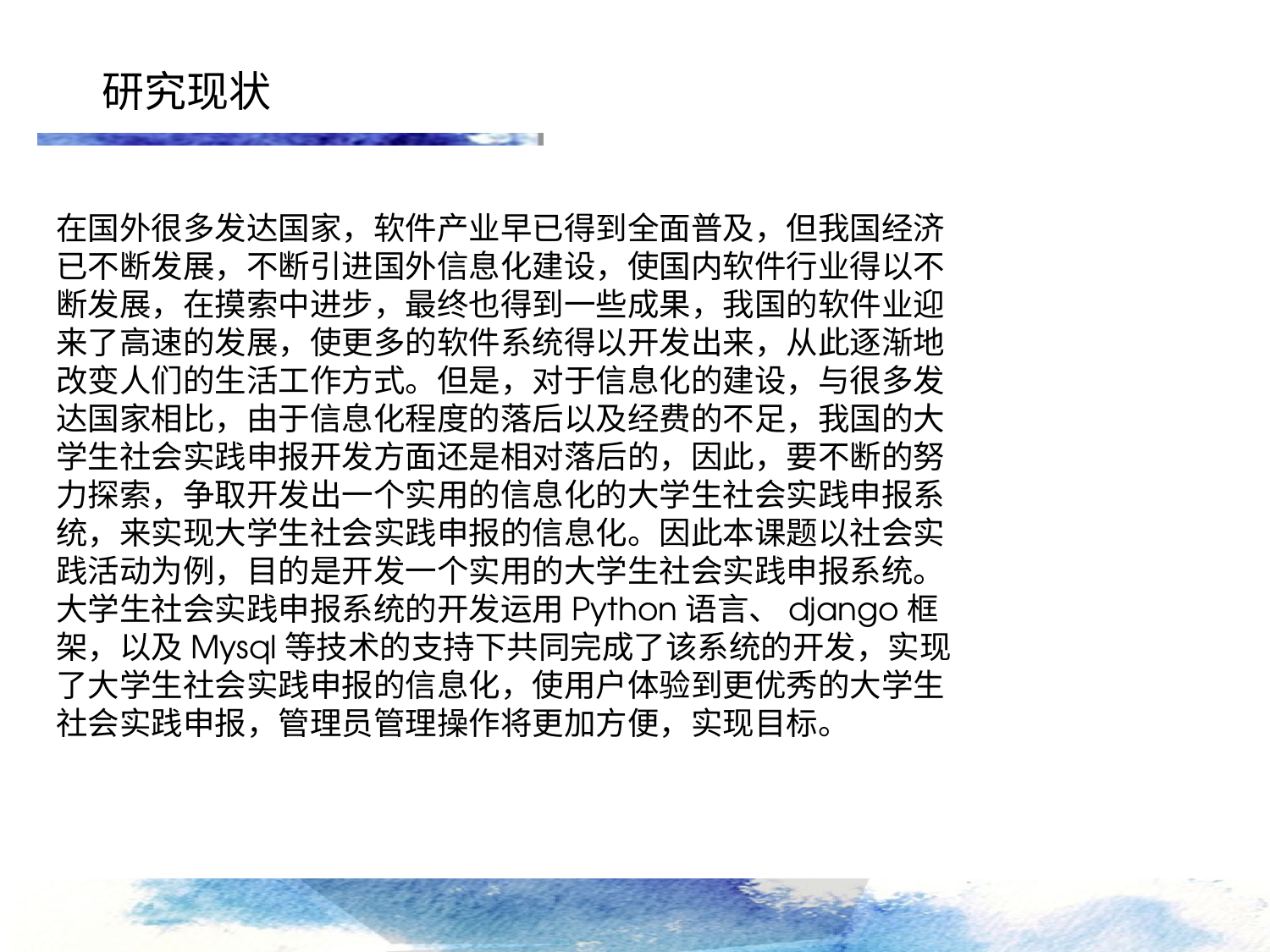

研究现状
在国外很多发达国家，软件产业早已得到全面普及，但我国经济已不断发展，不断引进国外信息化建设，使国内软件行业得以不断发展，在摸索中进步，最终也得到一些成果，我国的软件业迎来了高速的发展，使更多的软件系统得以开发出来，从此逐渐地改变人们的生活工作方式。但是，对于信息化的建设，与很多发达国家相比，由于信息化程度的落后以及经费的不足，我国的大学生社会实践申报开发方面还是相对落后的，因此，要不断的努力探索，争取开发出一个实用的信息化的大学生社会实践申报系统，来实现大学生社会实践申报的信息化。因此本课题以社会实践活动为例，目的是开发一个实用的大学生社会实践申报系统。
大学生社会实践申报系统的开发运用Python语言、django框架，以及Mysql等技术的支持下共同完成了该系统的开发，实现了大学生社会实践申报的信息化，使用户体验到更优秀的大学生社会实践申报，管理员管理操作将更加方便，实现目标。
点击添加文本
点击添加文本
点击添加文本
点击添加文本